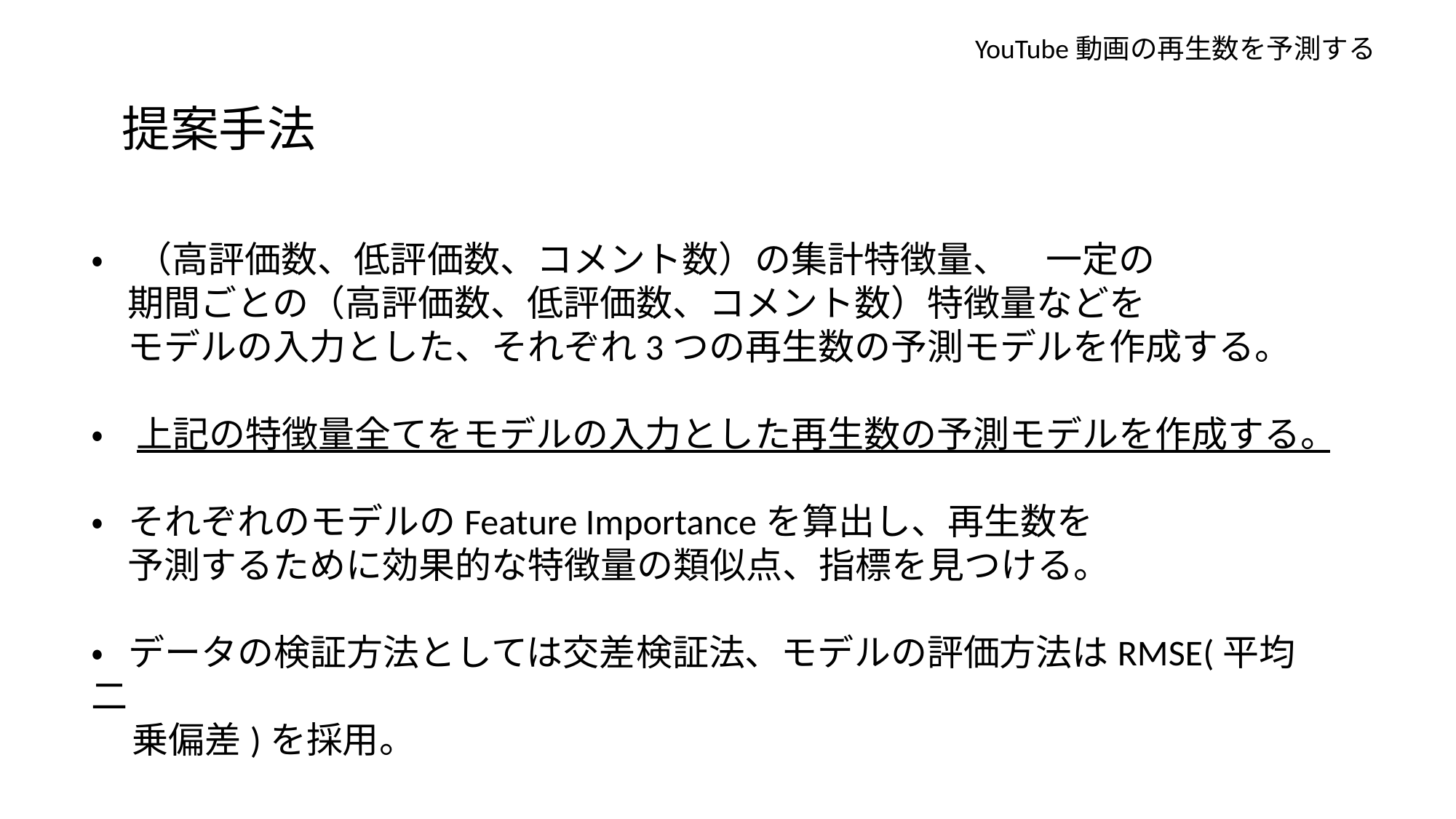

YouTube動画の再生数を予測する
提案手法
•（高評価数、低評価数、コメント数）の集計特徴量、　一定の
　期間ごとの（高評価数、低評価数、コメント数）特徴量などを
　モデルの入力とした、それぞれ3つの再生数の予測モデルを作成する。

•   上記の特徴量全てをモデルの入力とした再生数の予測モデルを作成する。

•  それぞれのモデルのFeature Importanceを算出し、再生数を
　予測するために効果的な特徴量の類似点、指標を見つける。

•  データの検証方法としては交差検証法、モデルの評価方法はRMSE(平均二
    乗偏差)を採用。